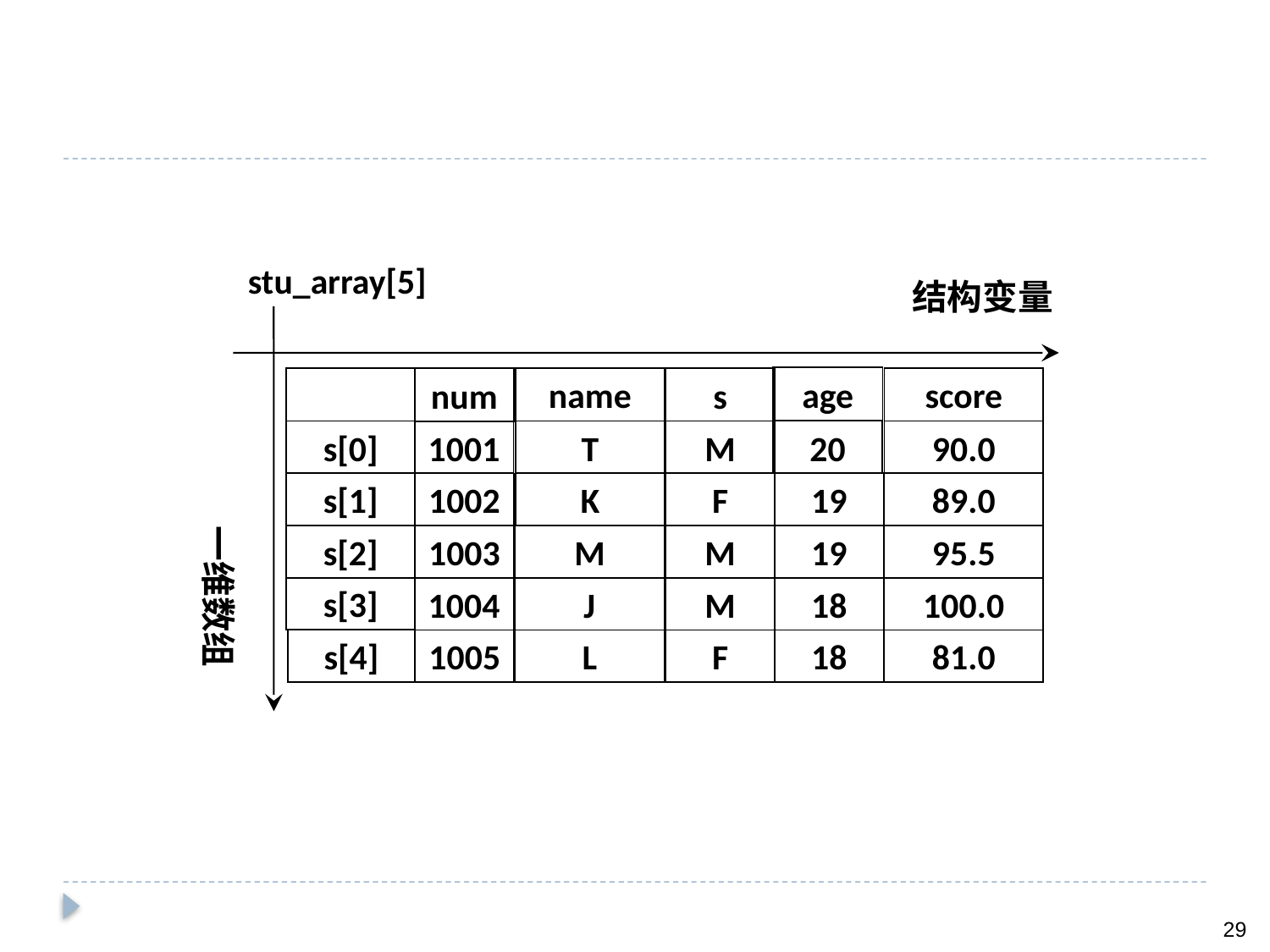

#

stu_array[5]
结构变量

age

name
score
s
num
1001
20
s[0]
T
M
90.0
19
s[1]
1002
K
F
89.0
1003
M
M
19
95.5
s[2]
s[3]
1004
J
M
18
100.0
s[4]
1005
L
F
18
81.0
一维数组
29